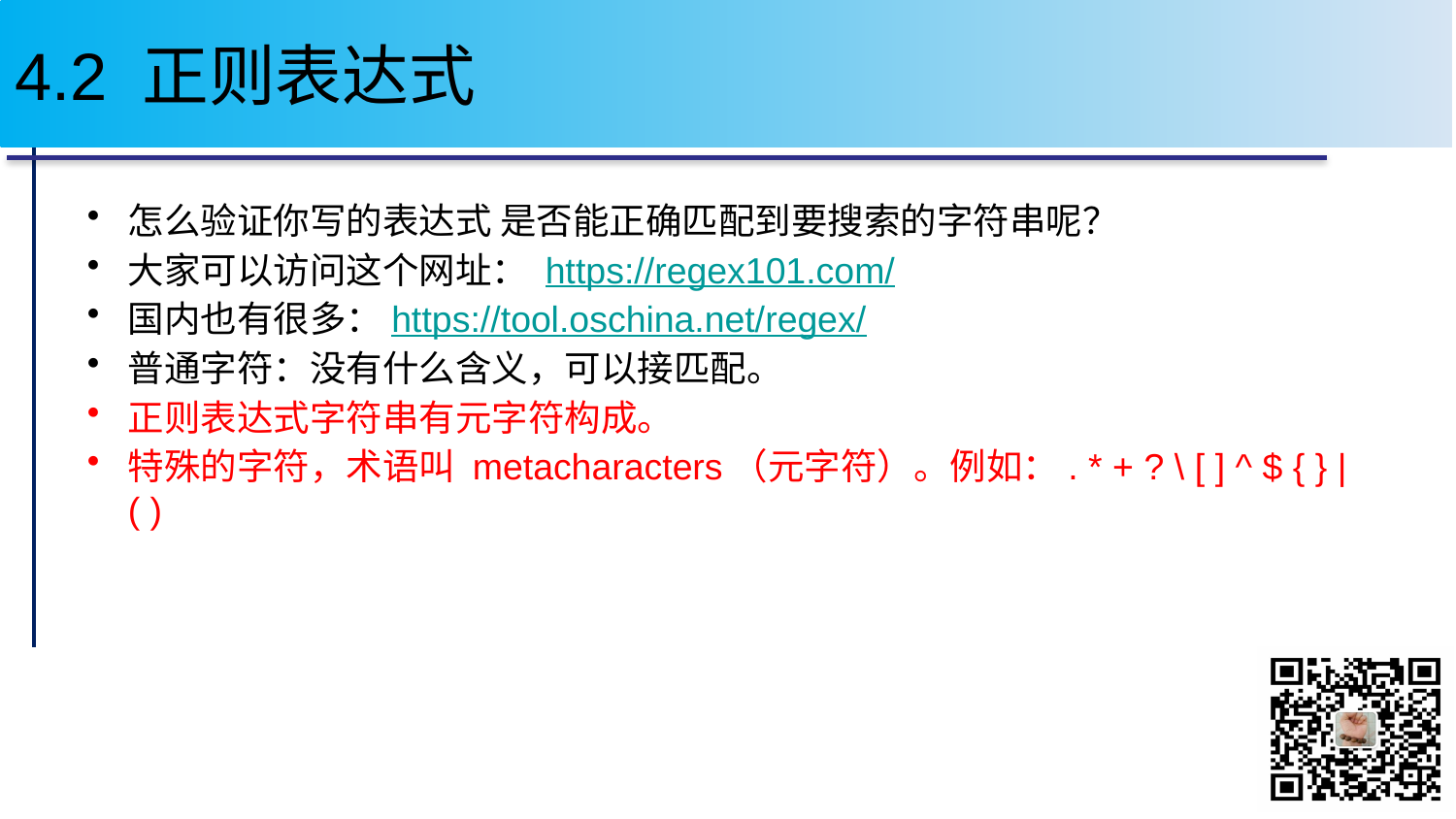

# 4.2 正则表达式
怎么验证你写的表达式 是否能正确匹配到要搜索的字符串呢？
大家可以访问这个网址： https://regex101.com/
国内也有很多：https://tool.oschina.net/regex/
普通字符：没有什么含义，可以接匹配。
正则表达式字符串有元字符构成。
特殊的字符，术语叫 metacharacters（元字符）。例如：. * + ? \ [ ] ^ $ { } | ( )